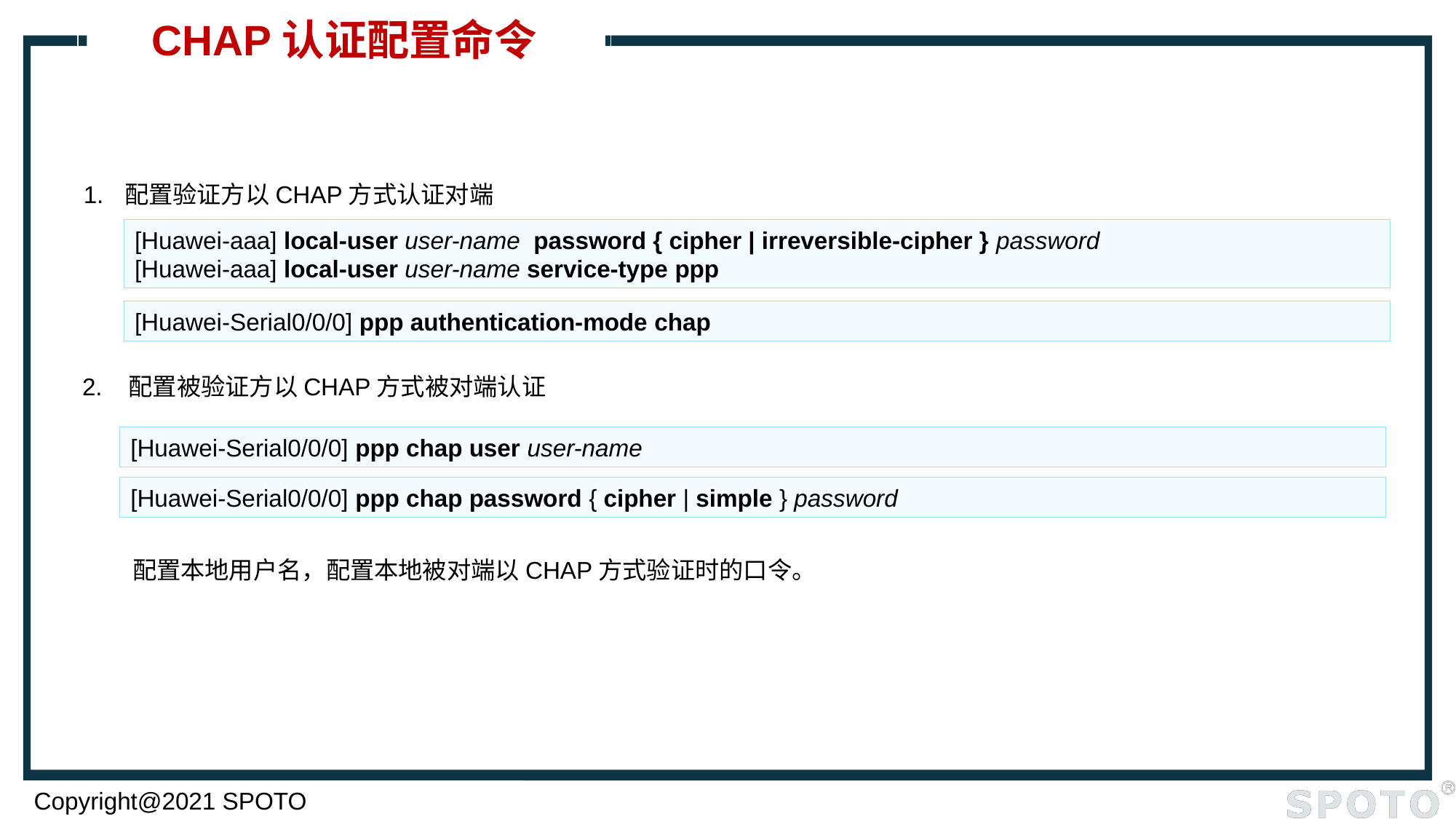

# CHAP认证配置命令
配置验证方以CHAP方式认证对端
[Huawei-aaa] local-user user-name  password { cipher | irreversible-cipher } password
[Huawei-aaa] local-user user-name service-type ppp
[Huawei-Serial0/0/0] ppp authentication-mode chap
2.   配置被验证方以CHAP方式被对端认证
[Huawei-Serial0/0/0] ppp chap user user-name
[Huawei-Serial0/0/0] ppp chap password { cipher | simple } password
配置本地用户名，配置本地被对端以CHAP方式验证时的口令。